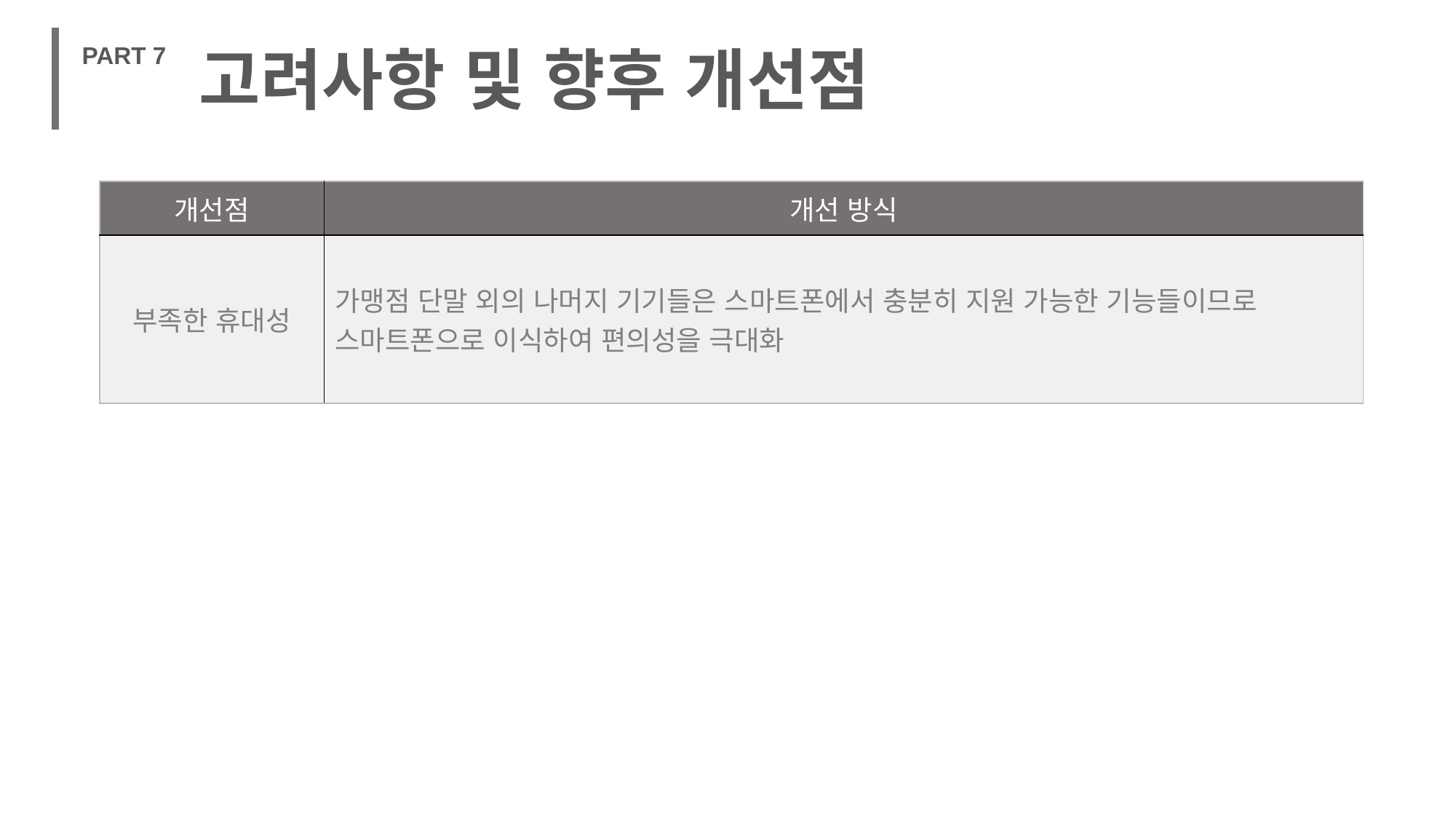

고려사항 및 향후 개선점
PART 7
| 개선점 | 개선 방식 |
| --- | --- |
| 부족한 휴대성 | 가맹점 단말 외의 나머지 기기들은 스마트폰에서 충분히 지원 가능한 기능들이므로 스마트폰으로 이식하여 편의성을 극대화 |